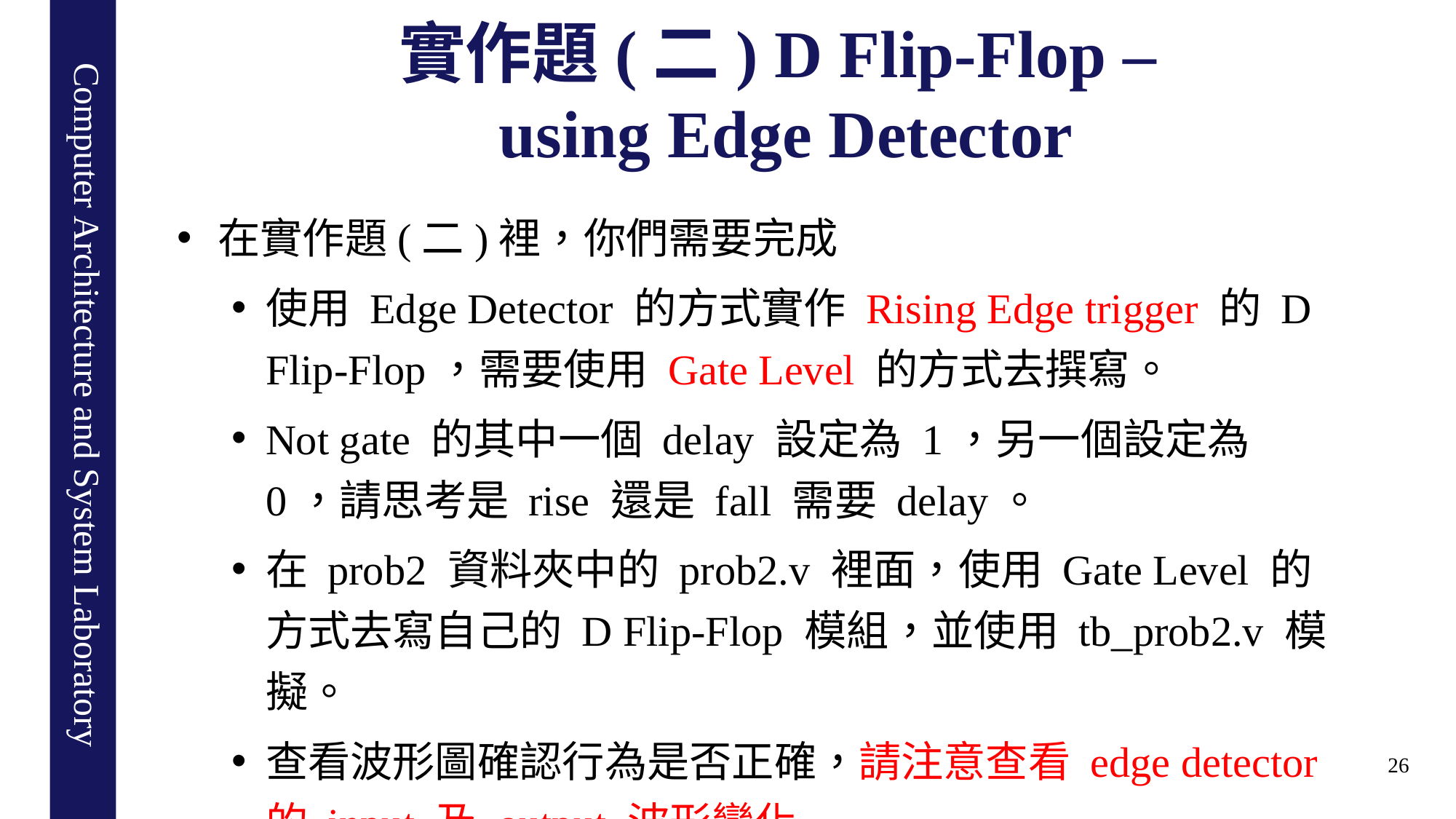

# 實作題(二) D Flip-Flop – using Edge Detector
在實作題(二)裡，你們需要完成
使用 Edge Detector 的方式實作 Rising Edge trigger 的 D Flip-Flop，需要使用 Gate Level 的方式去撰寫。
Not gate 的其中一個 delay 設定為 1，另一個設定為 0，請思考是 rise 還是 fall 需要 delay。
在 prob2 資料夾中的 prob2.v 裡面，使用 Gate Level 的方式去寫自己的 D Flip-Flop 模組，並使用 tb_prob2.v 模擬。
查看波形圖確認行為是否正確，請注意查看 edge detector的 input 及 output 波形變化
26